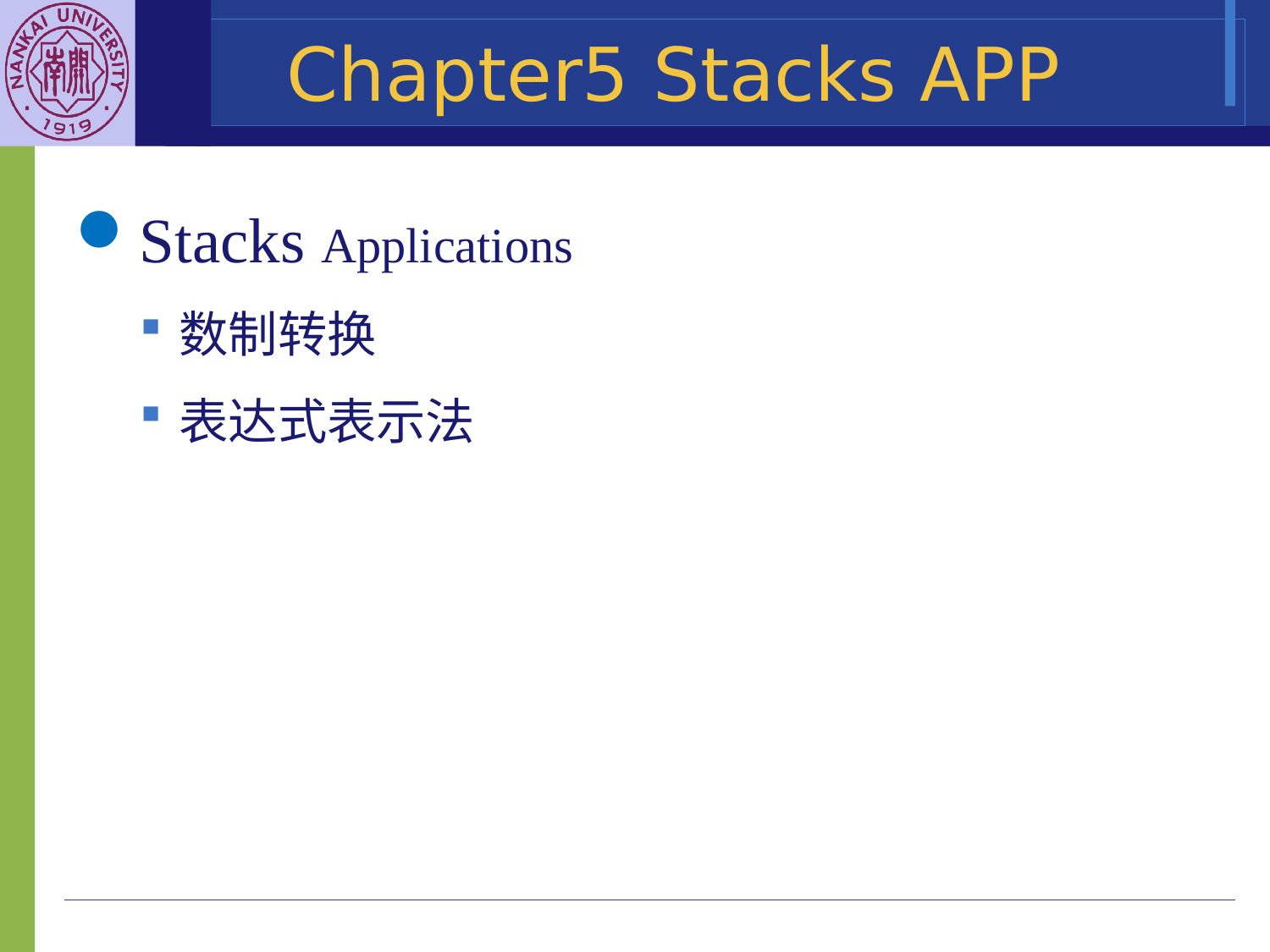

# Chapter5 Stacks APP
Stacks Applications
数制转换
表达式表示法

36